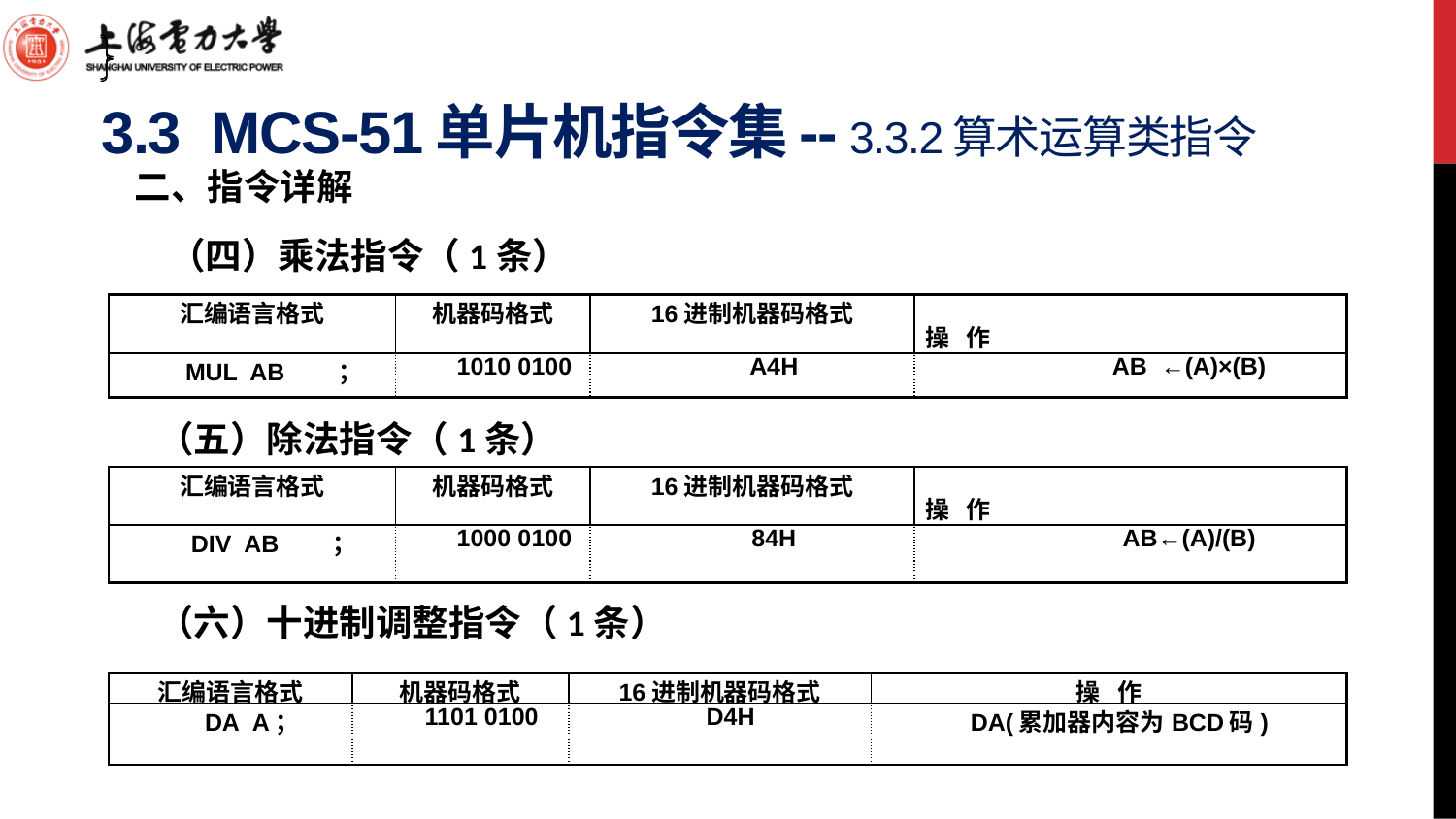

# 3.3  MCS-51单片机指令集-- 3.3.2算术运算类指令
二、指令详解

（四）乘法指令（1条）
| 汇编语言格式 | 机器码格式 | 16进制机器码格式 | 操 作 |
| --- | --- | --- | --- |
| MUL AB ； | 1010 0100 | A4H | AB ←(A)×(B) |
（五）除法指令（1条）
| 汇编语言格式 | 机器码格式 | 16进制机器码格式 | 操 作 |
| --- | --- | --- | --- |
| DIV AB ； | 1000 0100 | 84H | AB←(A)/(B) |
（六）十进制调整指令（1条）
| 汇编语言格式 | 机器码格式 | 16进制机器码格式 | 操 作 |
| --- | --- | --- | --- |
| DA A； | 1101 0100 | D4H | DA(累加器内容为BCD码) |